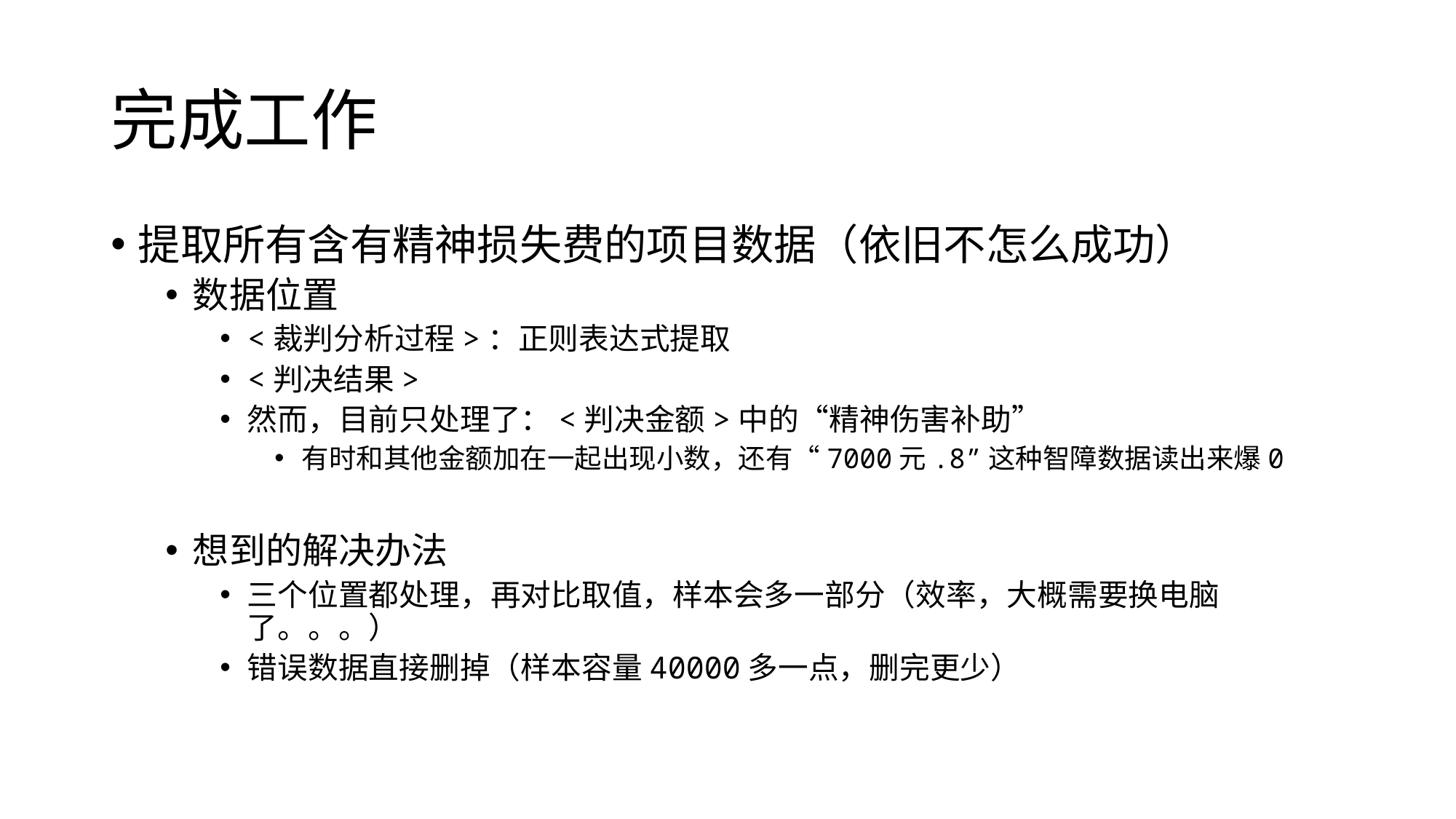

# 完成工作
提取所有含有精神损失费的项目数据（依旧不怎么成功）
数据位置
<裁判分析过程>：正则表达式提取
<判决结果>
然而，目前只处理了：<判决金额>中的“精神伤害补助”
有时和其他金额加在一起出现小数，还有“7000元.8”这种智障数据读出来爆0

想到的解决办法
三个位置都处理，再对比取值，样本会多一部分（效率，大概需要换电脑了。。。）
错误数据直接删掉（样本容量40000多一点，删完更少）